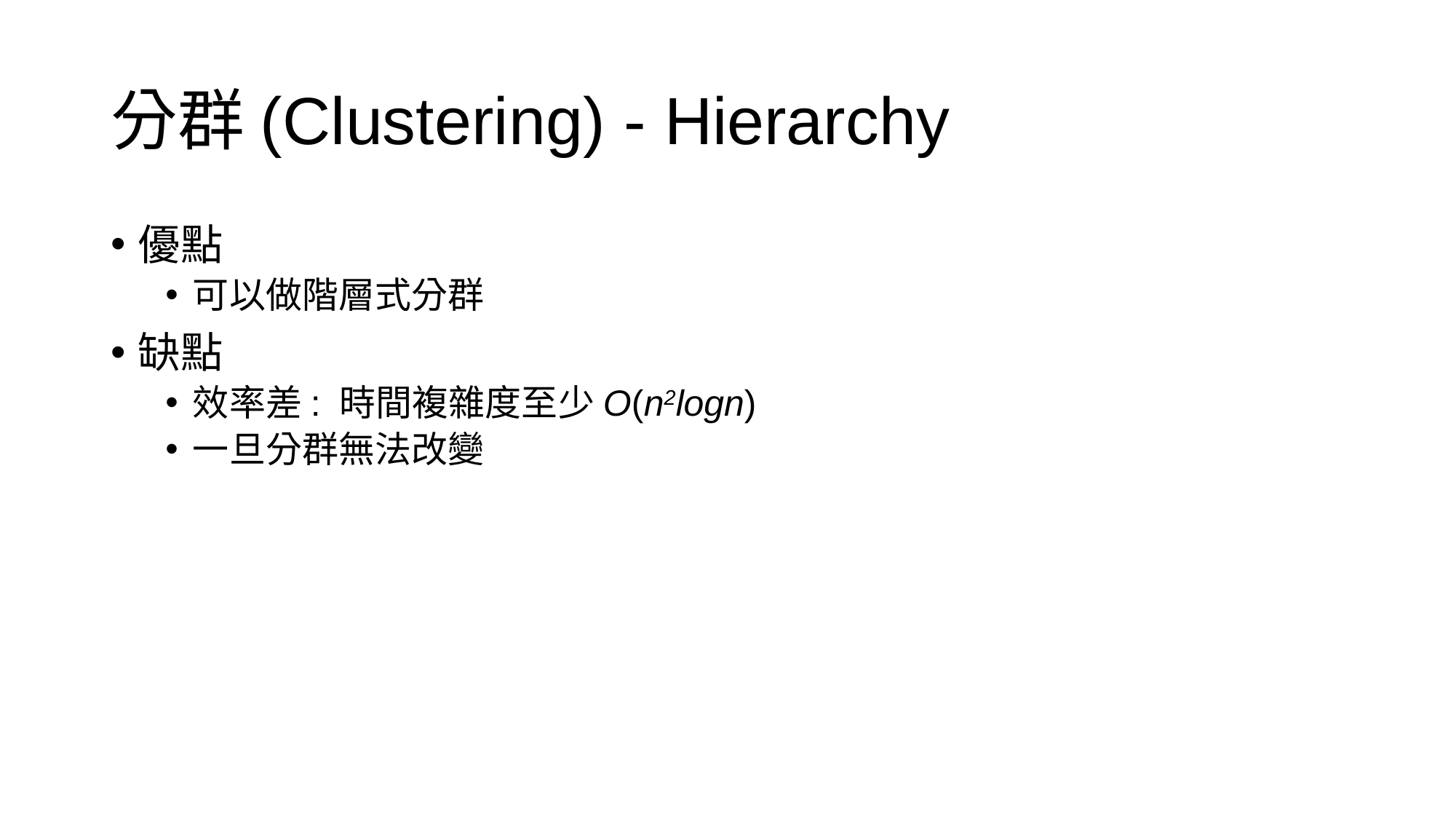

# 分群(Clustering) - Hierarchy
優點
可以做階層式分群
缺點
效率差: 時間複雜度至少O(n2logn)
一旦分群無法改變